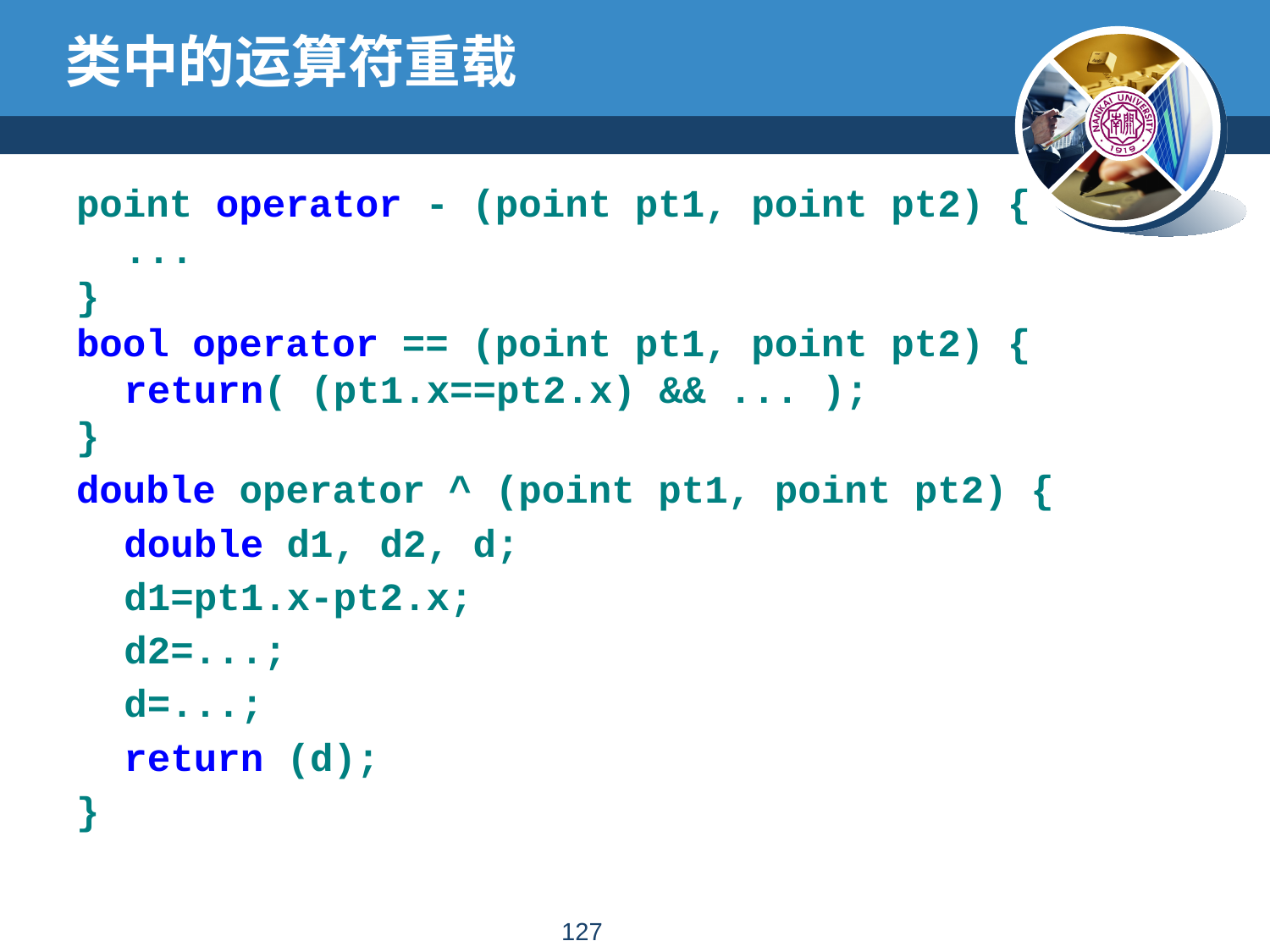

# 类中的运算符重载
point operator - (point pt1, point pt2) {
	...
}
bool operator == (point pt1, point pt2) {
	return( (pt1.x==pt2.x) && ... );
}
double operator ^ (point pt1, point pt2) {
	double d1, d2, d;
	d1=pt1.x-pt2.x;
	d2=...;
	d=...;
	return (d);
}
127